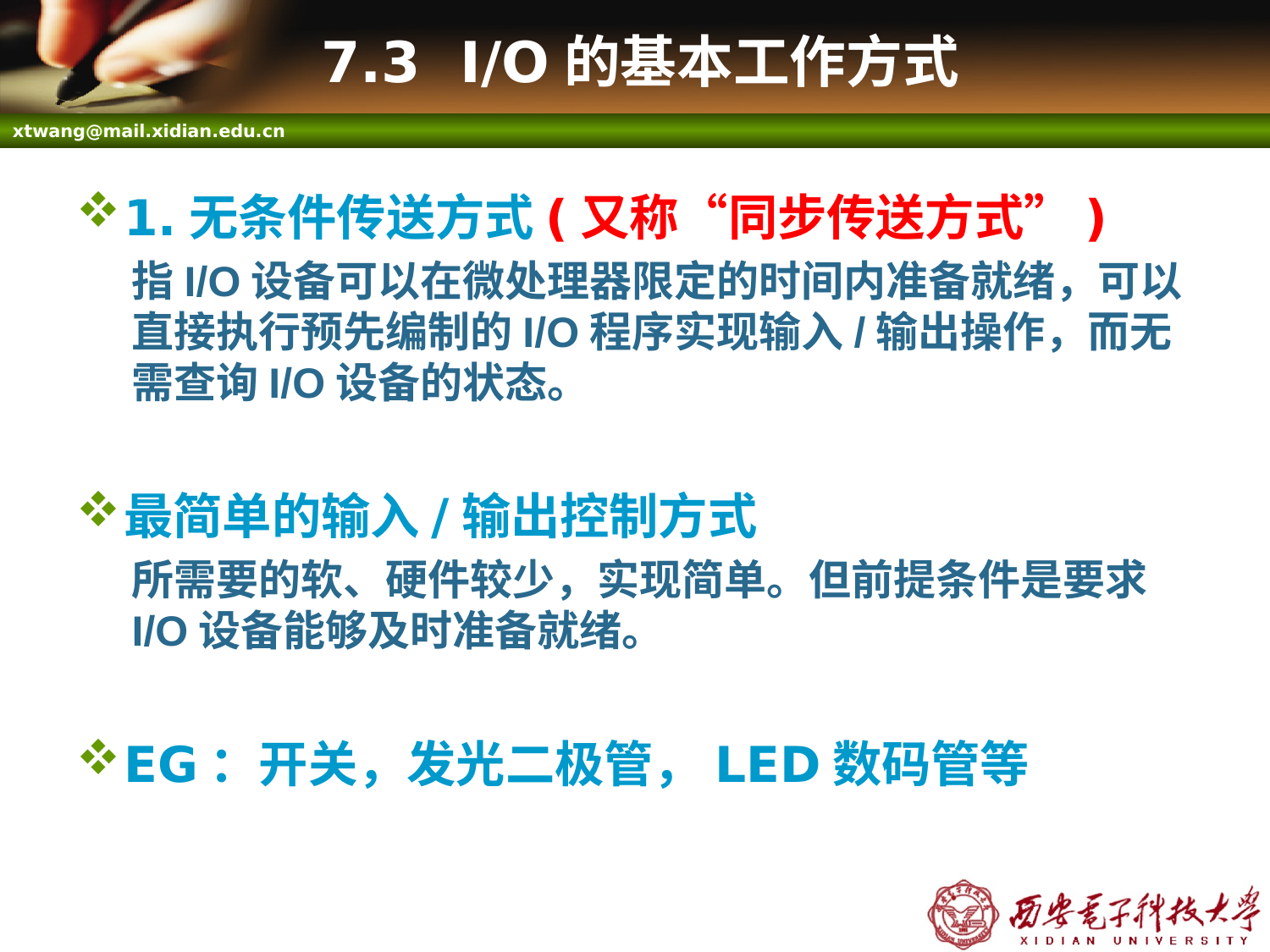

# 7.3  I/O的基本工作方式
1.无条件传送方式(又称“同步传送方式”)
指I/O设备可以在微处理器限定的时间内准备就绪，可以直接执行预先编制的I/O程序实现输入/输出操作，而无需查询I/O设备的状态。

最简单的输入/输出控制方式
所需要的软、硬件较少，实现简单。但前提条件是要求I/O设备能够及时准备就绪。

EG：开关，发光二极管，LED数码管等